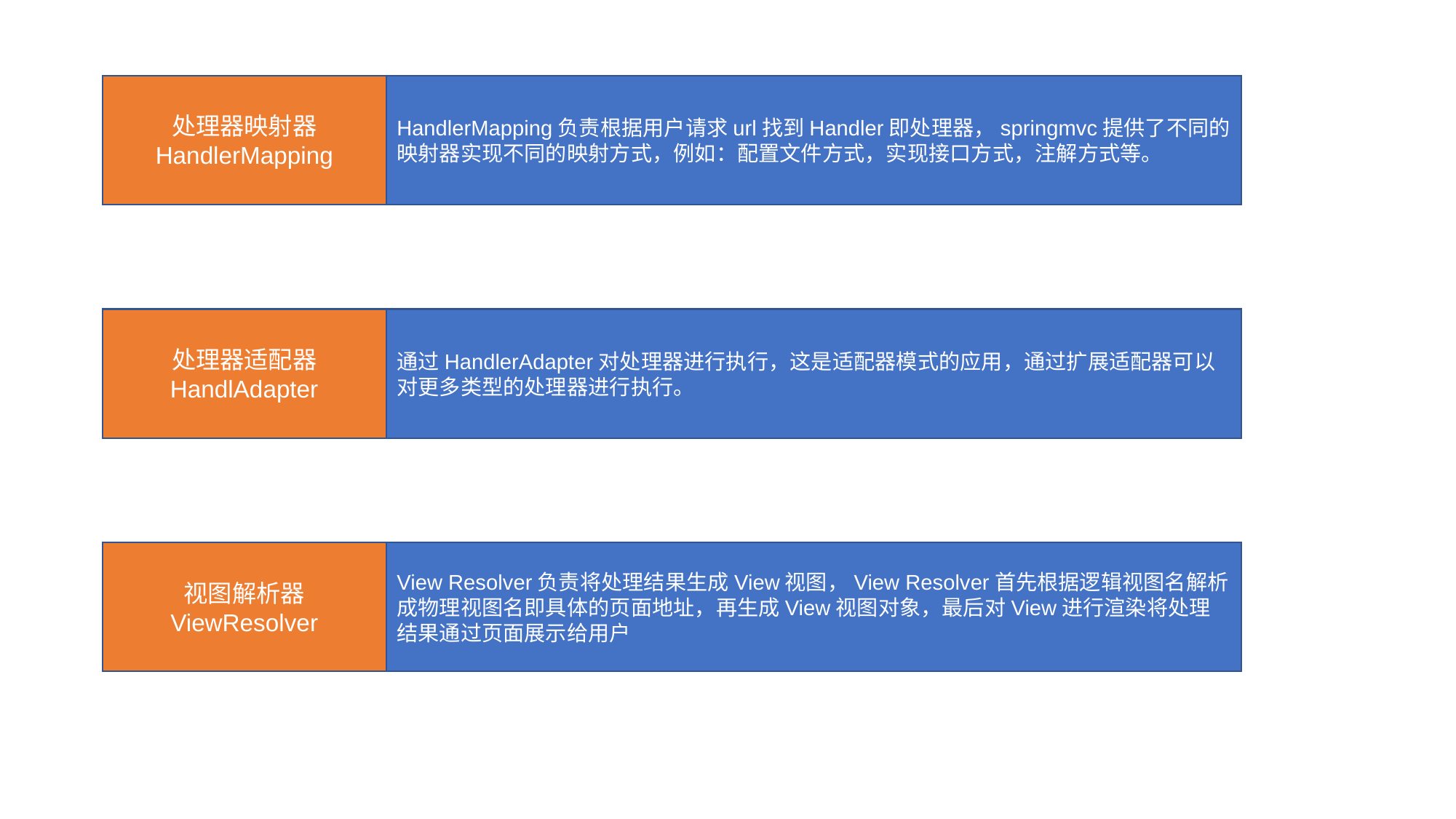

处理器映射器
HandlerMapping

HandlerMapping负责根据用户请求url找到Handler即处理器，springmvc提供了不同的映射器实现不同的映射方式，例如：配置文件方式，实现接口方式，注解方式等。
处理器适配器
HandlAdapter

通过HandlerAdapter对处理器进行执行，这是适配器模式的应用，通过扩展适配器可以对更多类型的处理器进行执行。

视图解析器
ViewResolver
View Resolver负责将处理结果生成View视图，View Resolver首先根据逻辑视图名解析成物理视图名即具体的页面地址，再生成View视图对象，最后对View进行渲染将处理结果通过页面展示给用户